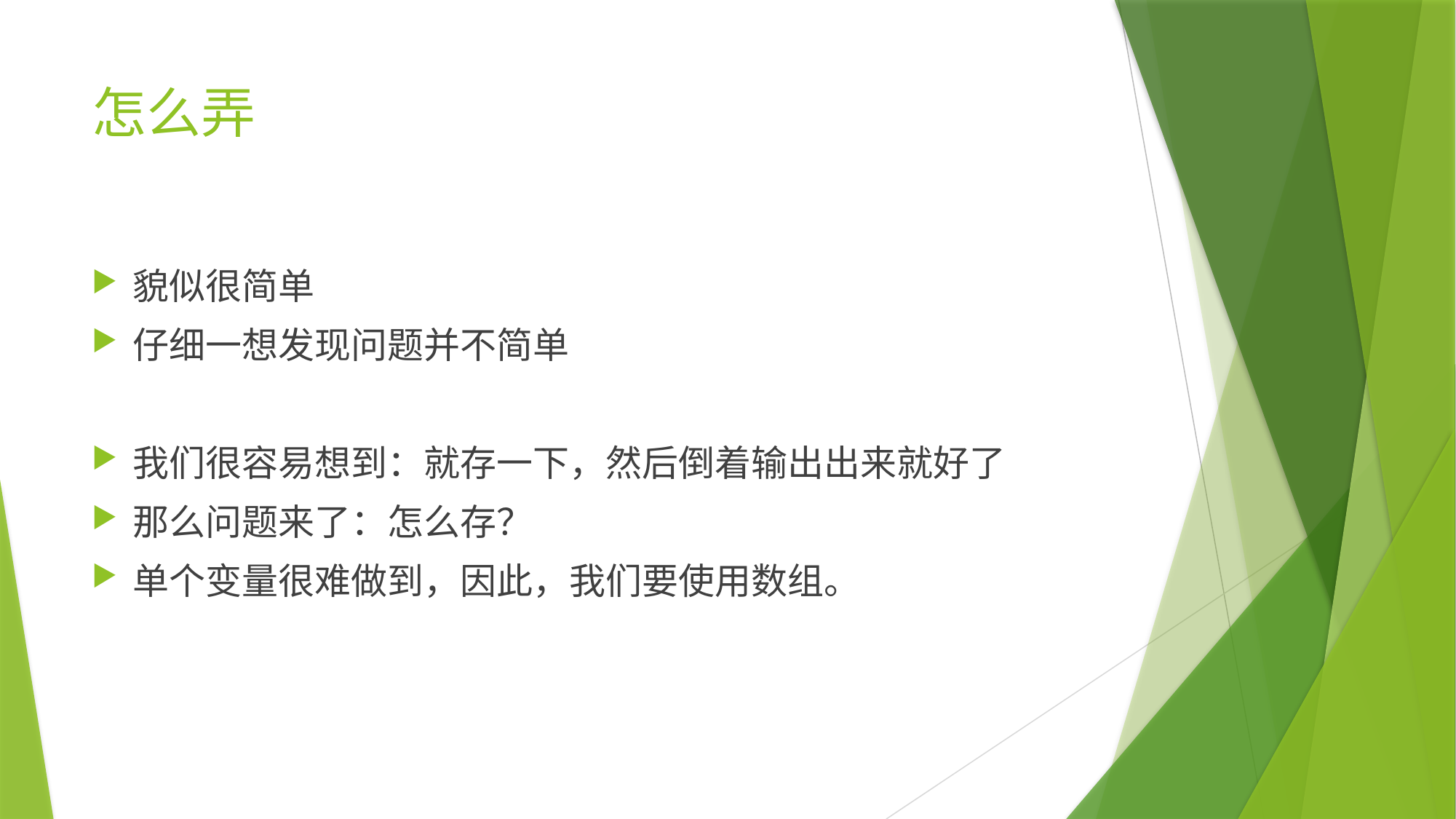

# 怎么弄
貌似很简单
仔细一想发现问题并不简单

我们很容易想到：就存一下，然后倒着输出出来就好了
那么问题来了：怎么存？
单个变量很难做到，因此，我们要使用数组。